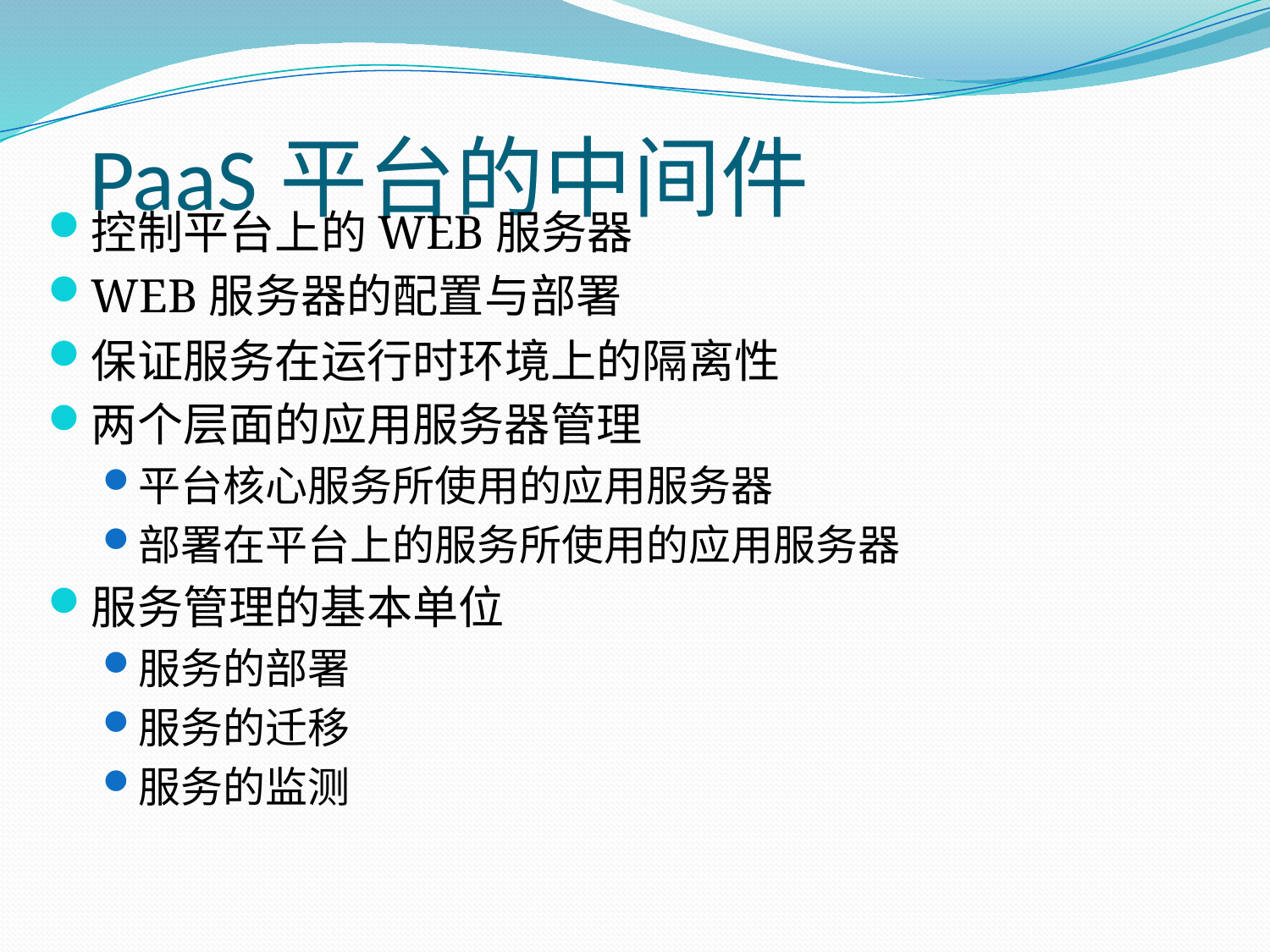

# PaaS平台的中间件
控制平台上的WEB服务器
WEB服务器的配置与部署
保证服务在运行时环境上的隔离性
两个层面的应用服务器管理
平台核心服务所使用的应用服务器
部署在平台上的服务所使用的应用服务器
服务管理的基本单位
服务的部署
服务的迁移
服务的监测